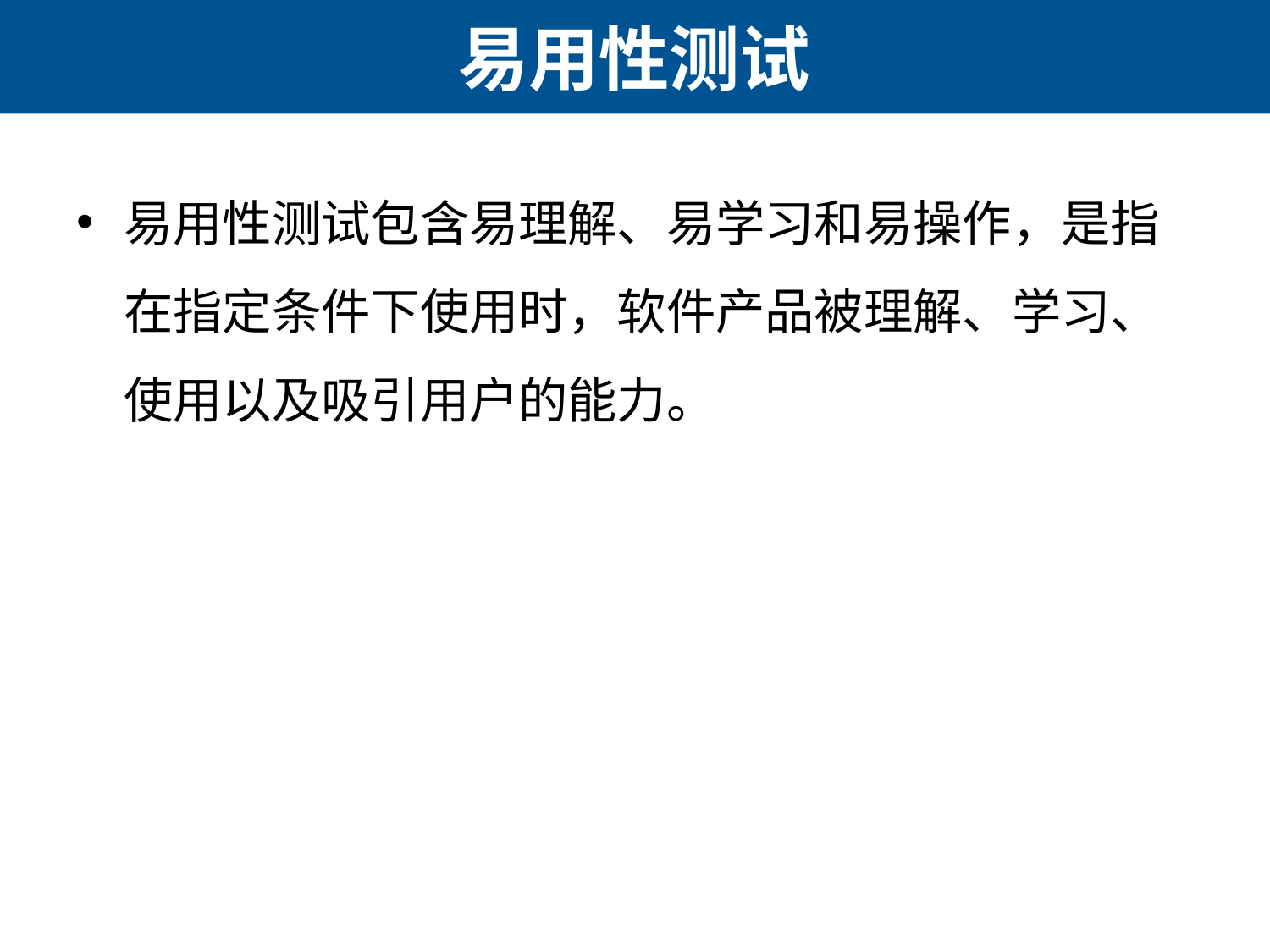

# 易用性测试
易用性测试包含易理解、易学习和易操作，是指在指定条件下使用时，软件产品被理解、学习、使用以及吸引用户的能力。